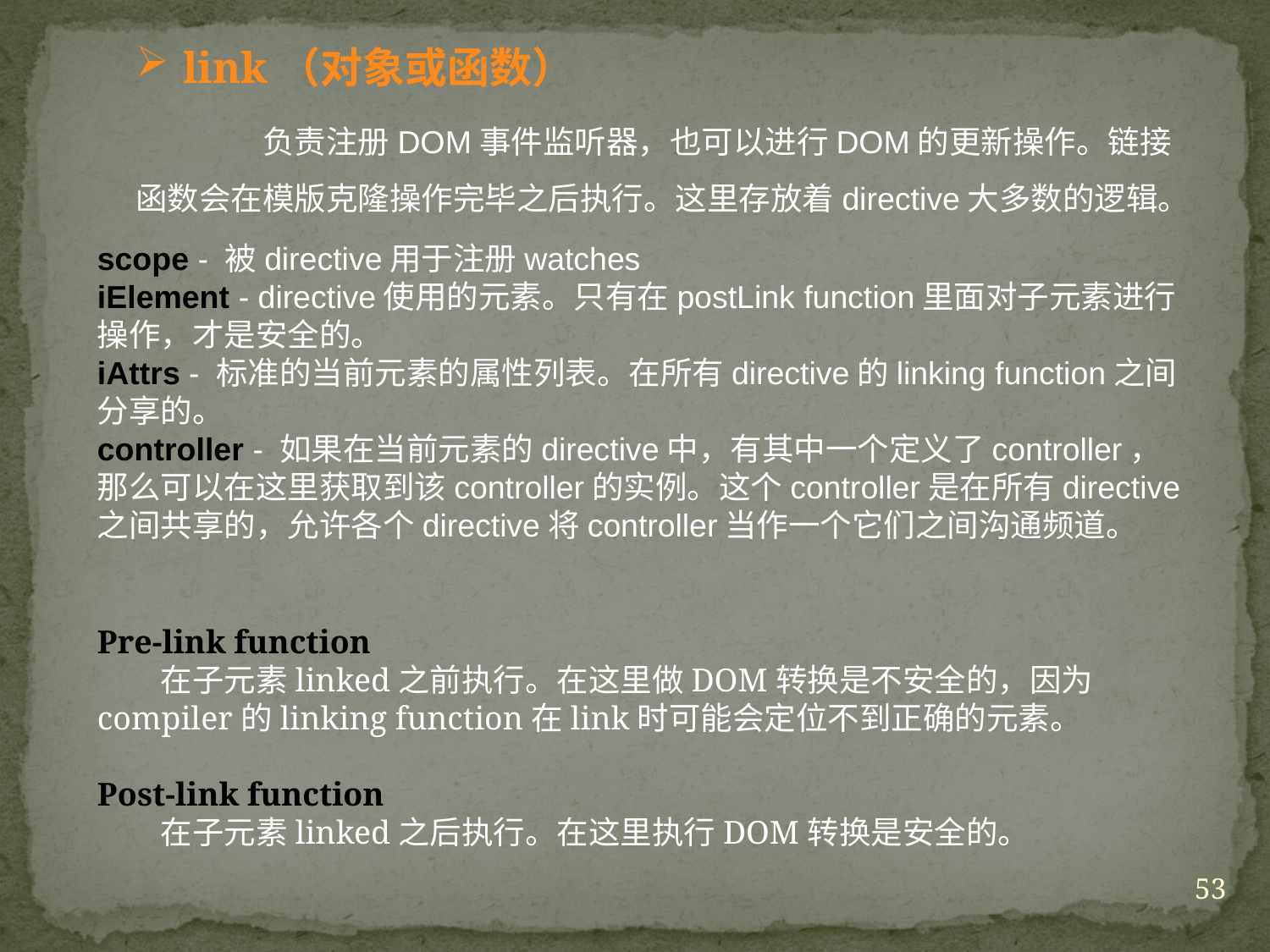

link（对象或函数）
	负责注册DOM事件监听器，也可以进行DOM的更新操作。链接函数会在模版克隆操作完毕之后执行。这里存放着directive大多数的逻辑。
scope - 被directive用于注册watches
iElement - directive使用的元素。只有在postLink function里面对子元素进行操作，才是安全的。
iAttrs - 标准的当前元素的属性列表。在所有directive的linking function之间分享的。
controller - 如果在当前元素的directive中，有其中一个定义了controller，那么可以在这里获取到该controller的实例。这个controller是在所有directive之间共享的，允许各个directive将controller当作一个它们之间沟通频道。
Pre-link function
　　在子元素linked之前执行。在这里做DOM转换是不安全的，因为compiler的linking function在link时可能会定位不到正确的元素。

Post-link function
　　在子元素linked之后执行。在这里执行DOM转换是安全的。
53